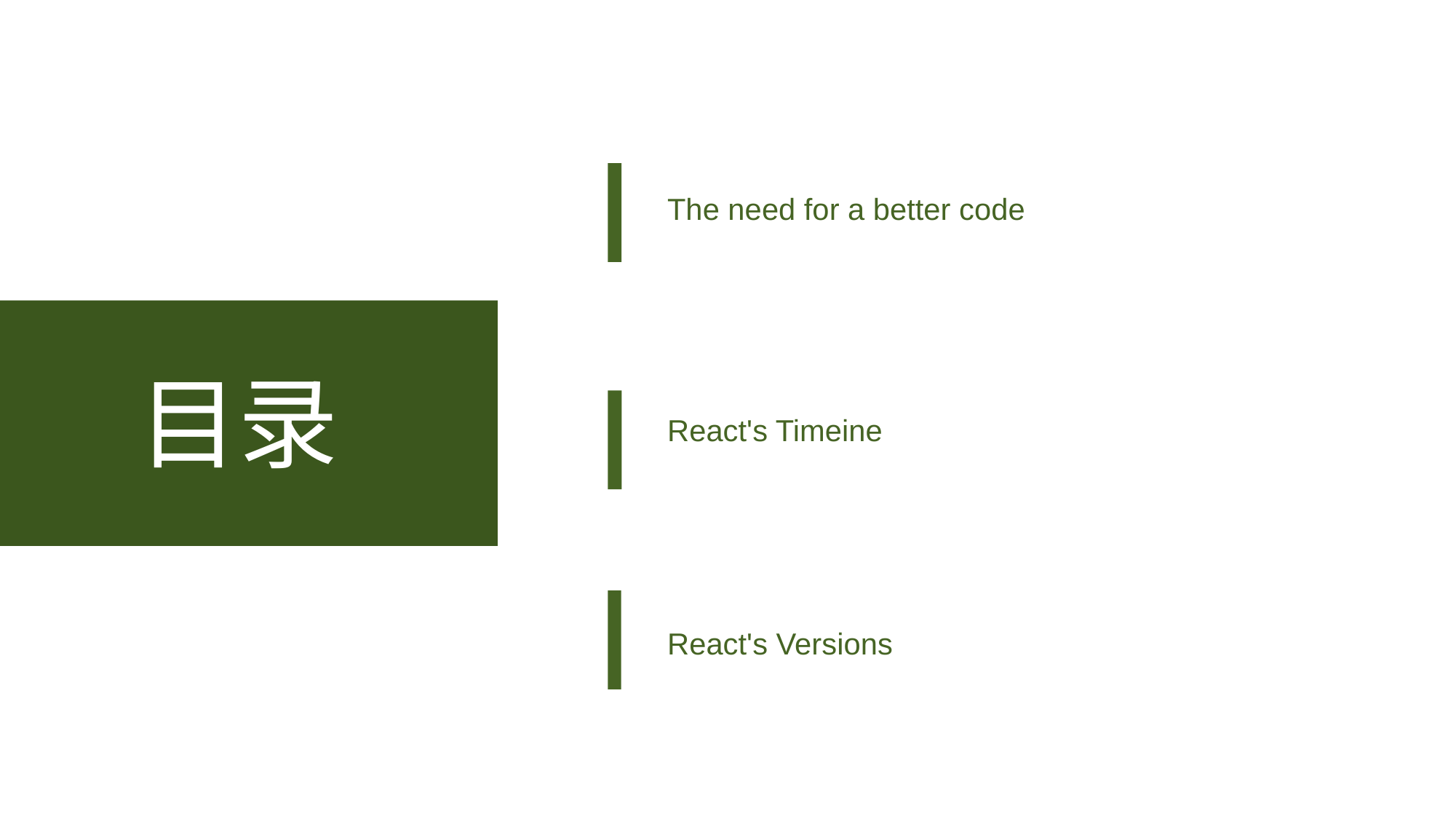

The need for a better code

目录

React's Timeine

React's Versions